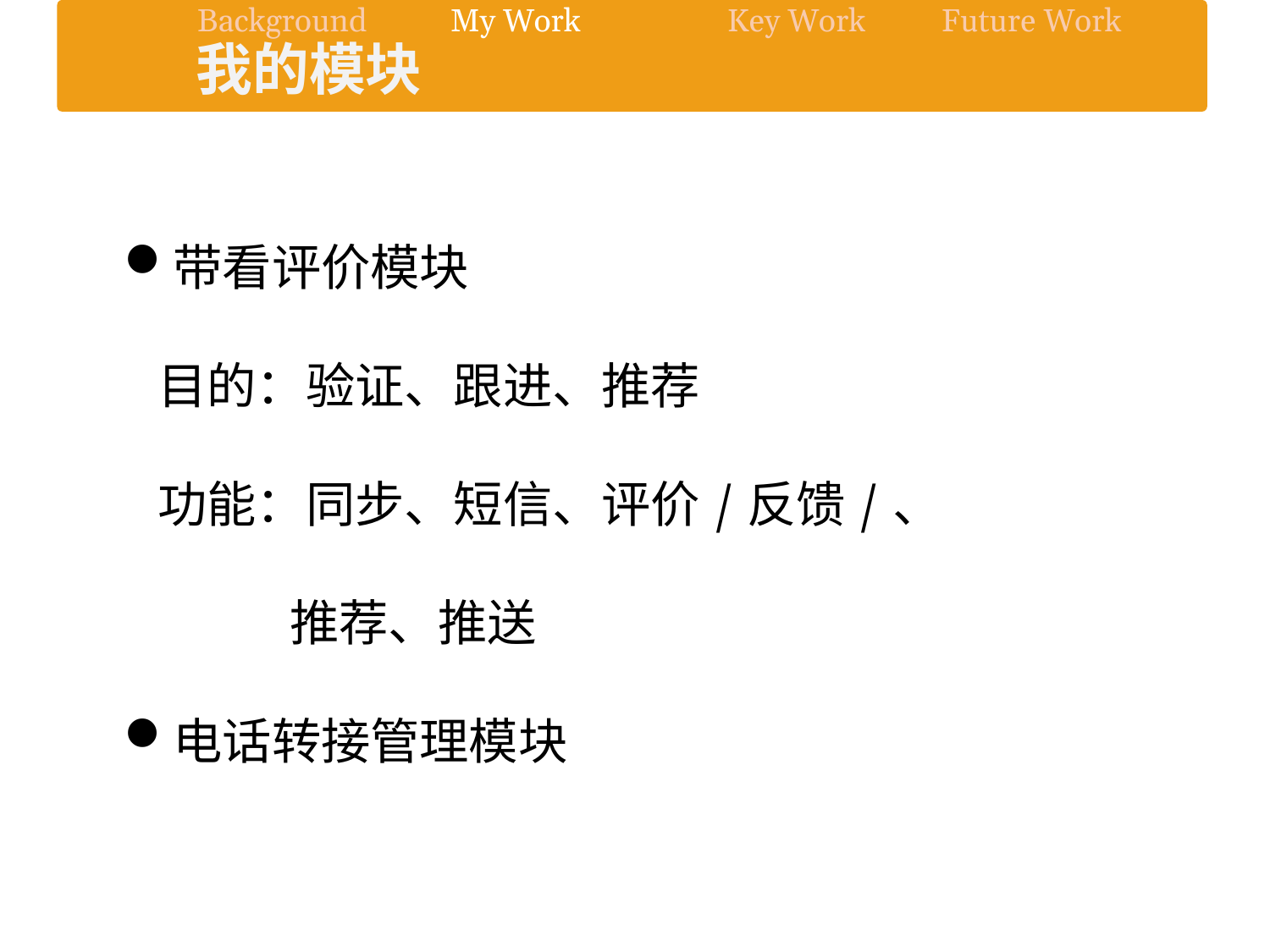

Background
My Work
Key Work
Future Work
我的模块
带看评价模块
  目的：验证、跟进、推荐
  功能：同步、短信、评价/反馈/、
              推荐、推送
电话转接管理模块